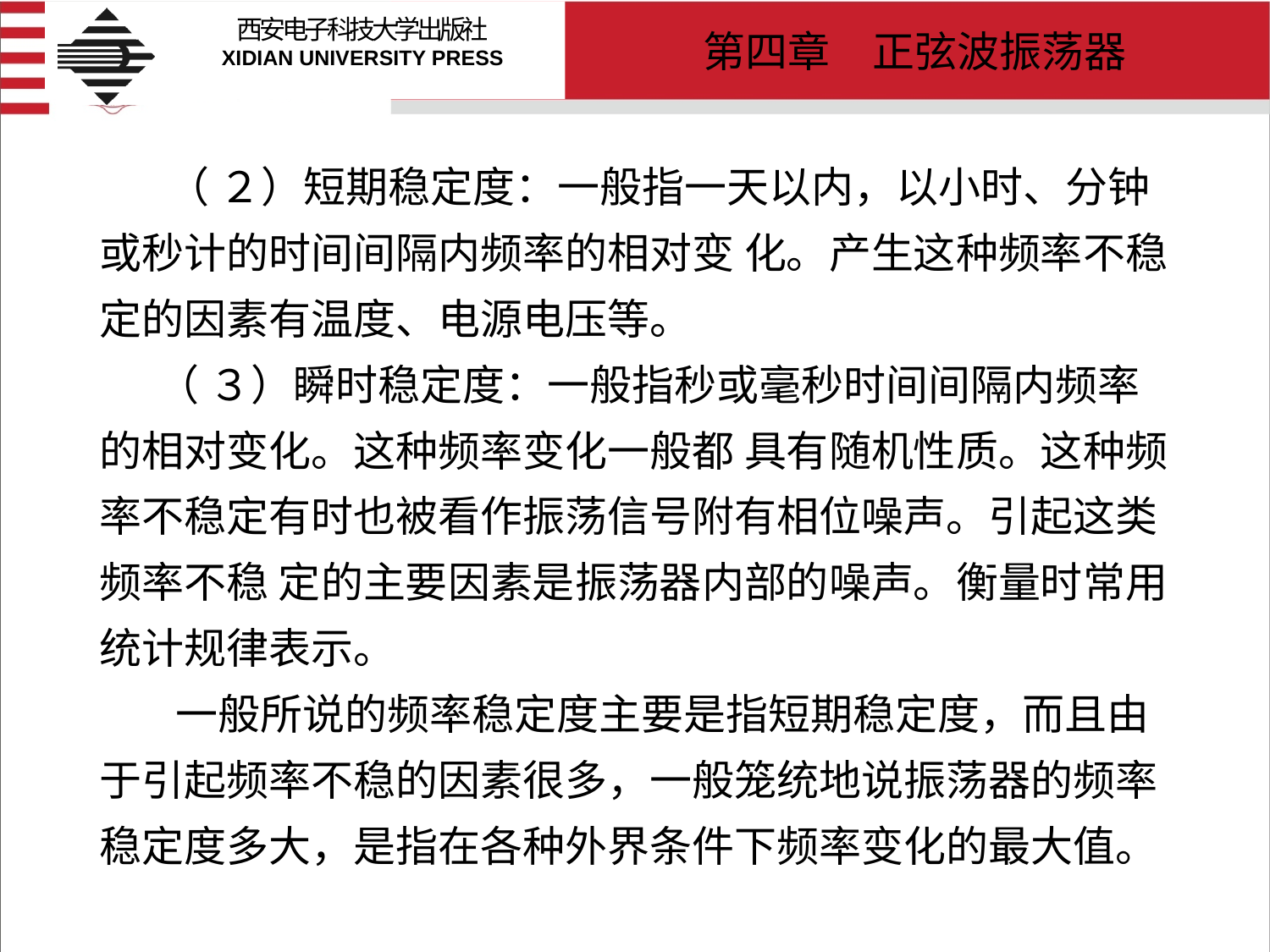

# （ ２）短期稳定度：一般指一天以内，以小时、分钟或秒计的时间间隔内频率的相对变 化。产生这种频率不稳定的因素有温度、电源电压等。 （ ３）瞬时稳定度：一般指秒或毫秒时间间隔内频率的相对变化。这种频率变化一般都 具有随机性质。这种频率不稳定有时也被看作振荡信号附有相位噪声。引起这类频率不稳 定的主要因素是振荡器内部的噪声。衡量时常用统计规律表示。 一般所说的频率稳定度主要是指短期稳定度，而且由于引起频率不稳的因素很多，一般笼统地说振荡器的频率稳定度多大，是指在各种外界条件下频率变化的最大值。